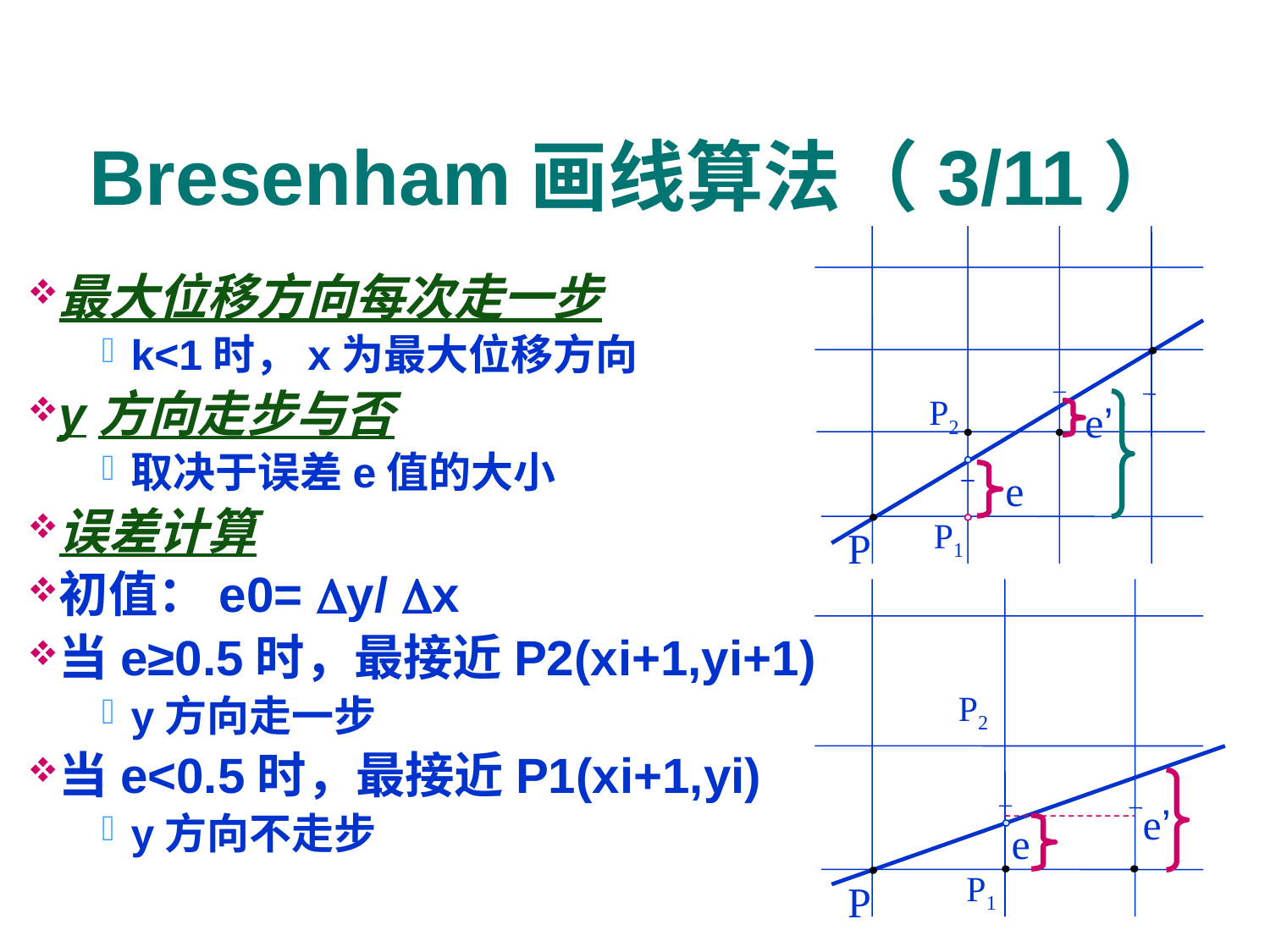

# Bresenham画线算法（3/11）

P2

e’

e

P1

P

P2

e’

e

P1

P
最大位移方向每次走一步
k<1时，x为最大位移方向
y方向走步与否
取决于误差e值的大小
误差计算
初值：e0= Δy/ Δx
当e≥0.5时，最接近P2(xi+1,yi+1)
y方向走一步
当e<0.5时，最接近P1(xi+1,yi)
y方向不走步